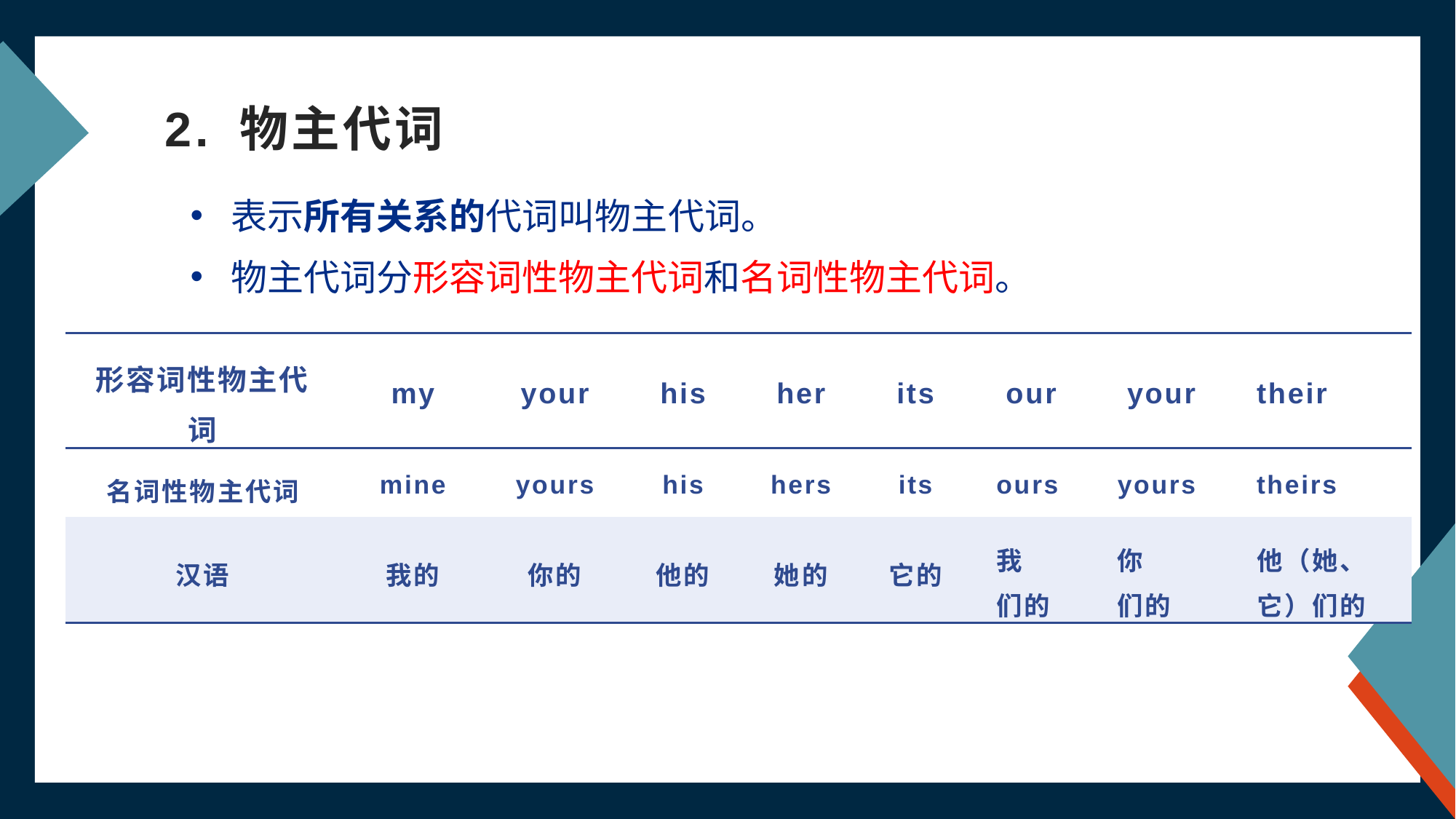

# 2. 物主代词
表示所有关系的代词叫物主代词。
物主代词分形容词性物主代词和名词性物主代词。
| 形容词性物主代词 | my | your | his | her | its | our | your | their |
| --- | --- | --- | --- | --- | --- | --- | --- | --- |
| 名词性物主代词 | mine | yours | his | hers | its | ours | yours | theirs |
| 汉语 | 我的 | 你的 | 他的 | 她的 | 它的 | 我 们的 | 你 们的 | 他（她、它）们的 |